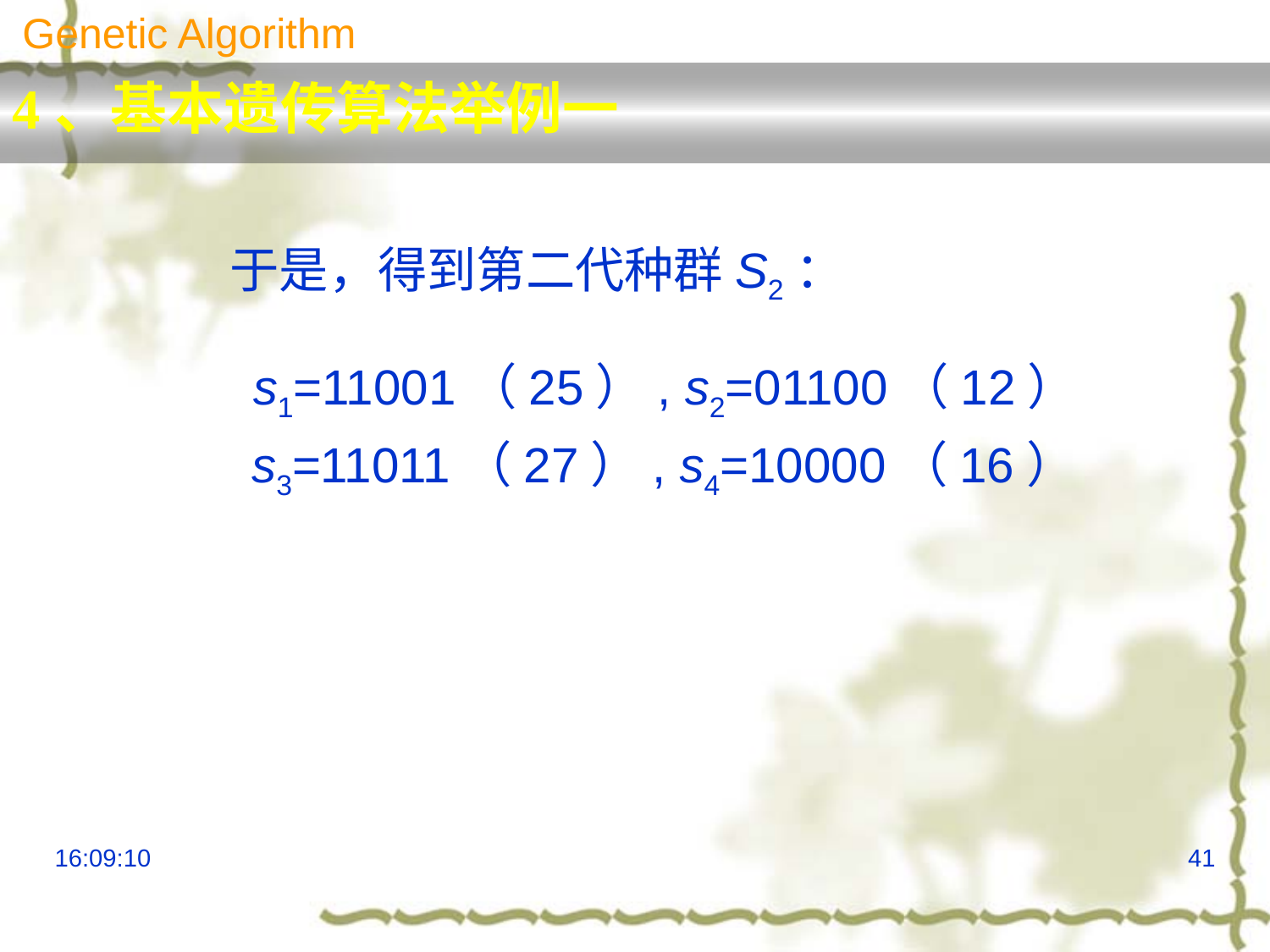

Genetic Algorithm
4、基本遗传算法举例一

       于是，得到第二代种群S2：
        s1=11001（25）, s2=01100（12）
         s3=11011（27）, s4=10000（16）

16:09:10
41